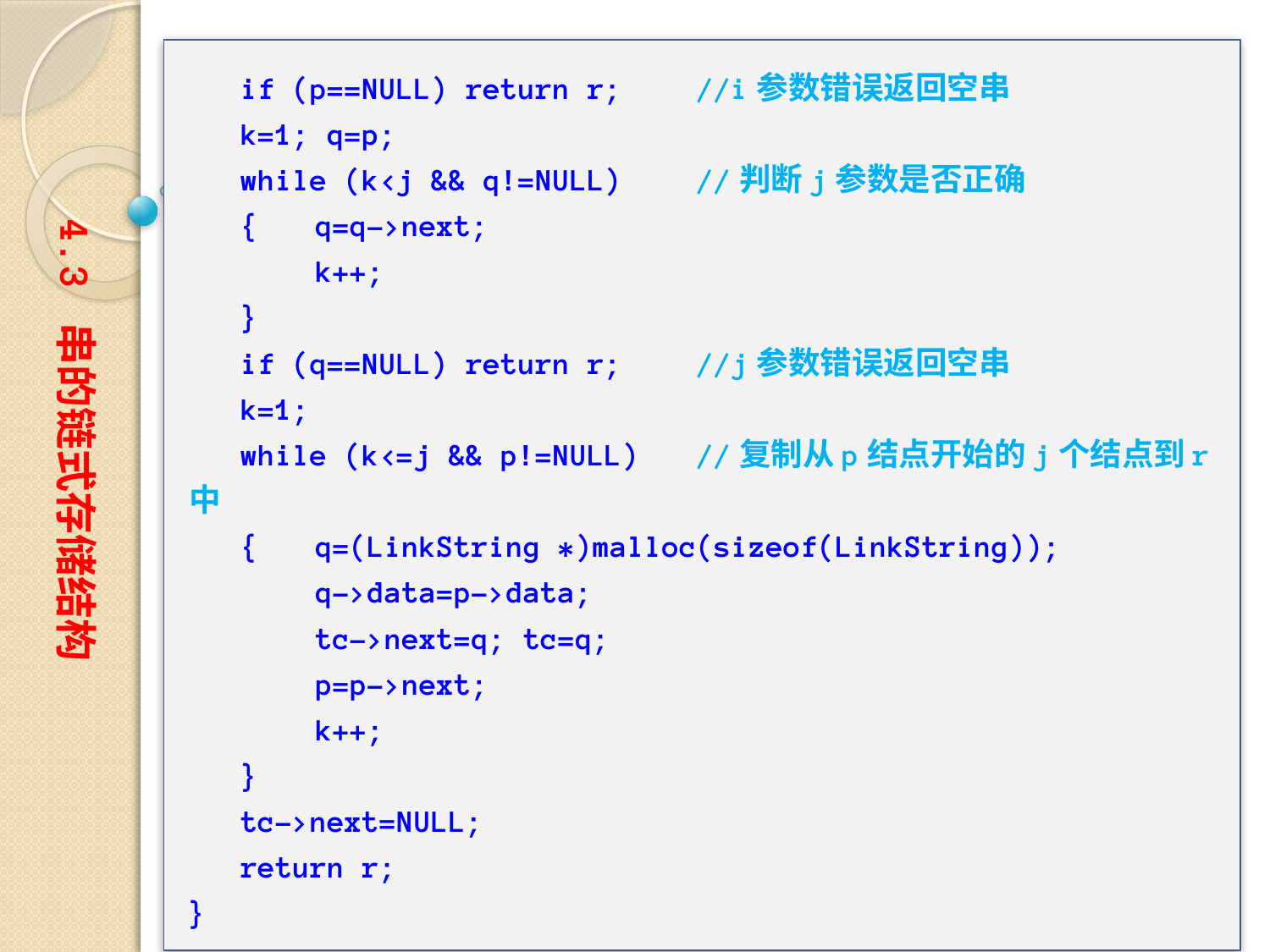

if (p==NULL) return r;	//i参数错误返回空串
   k=1; q=p;
   while (k<j && q!=NULL)	//判断j参数是否正确
   {	q=q->next;
	k++;
   }
   if (q==NULL) return r;	//j参数错误返回空串
   k=1;
   while (k<=j && p!=NULL)	//复制从p结点开始的j个结点到r中
   {	q=(LinkString *)malloc(sizeof(LinkString));
	q->data=p->data;
	tc->next=q; tc=q;
	p=p->next;
	k++;
   }
   tc->next=NULL;
   return r;
}
4.3 串的链式存储结构